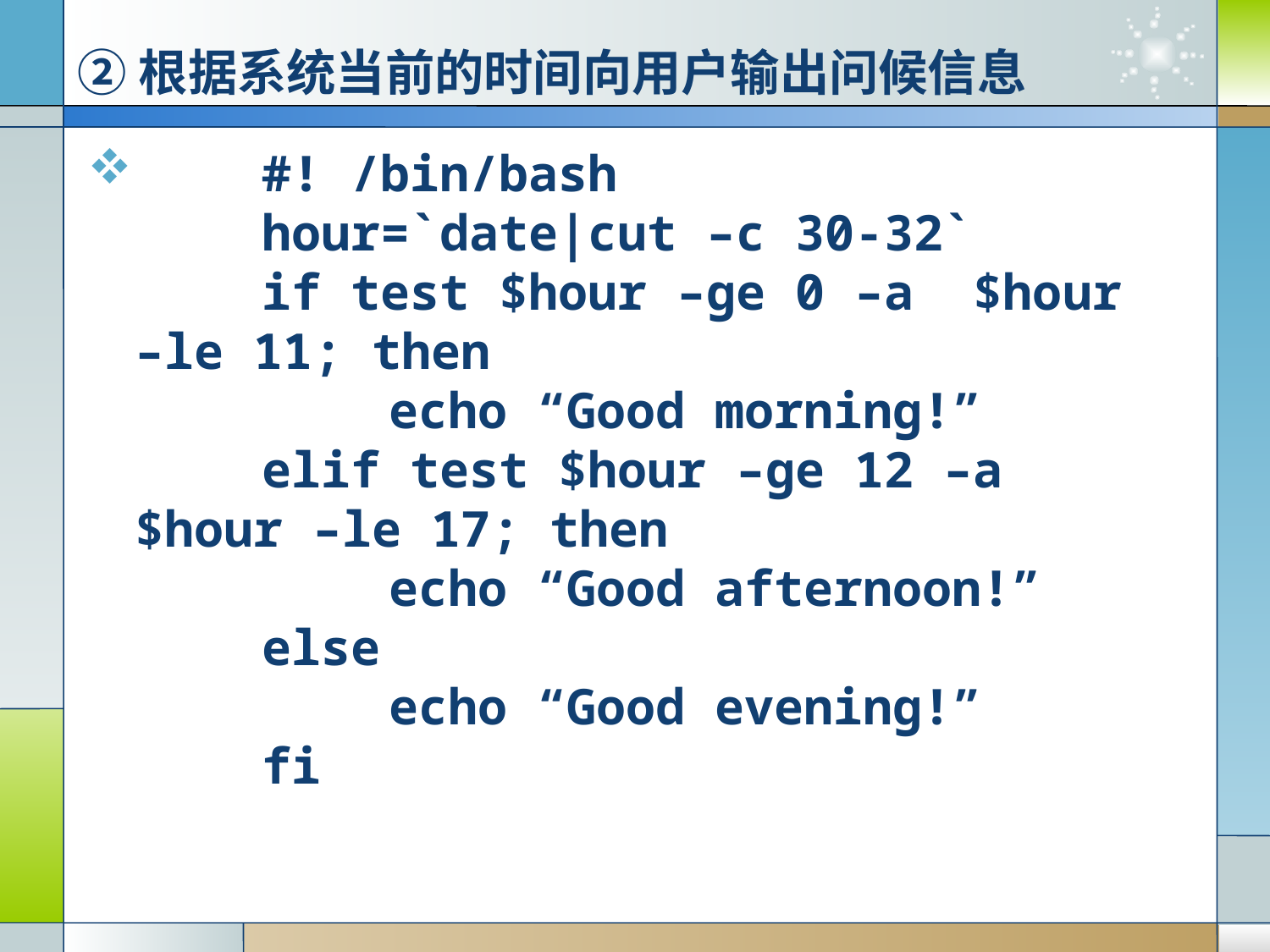

②根据系统当前的时间向用户输出问候信息
	#! /bin/bash
	hour=`date|cut –c 30-32`
	if test $hour –ge 0 –a  $hour –le 11; then
		echo “Good morning!”
	elif test $hour –ge 12 –a $hour –le 17; then
		echo “Good afternoon!”
	else
		echo “Good evening!”
	fi
# 100